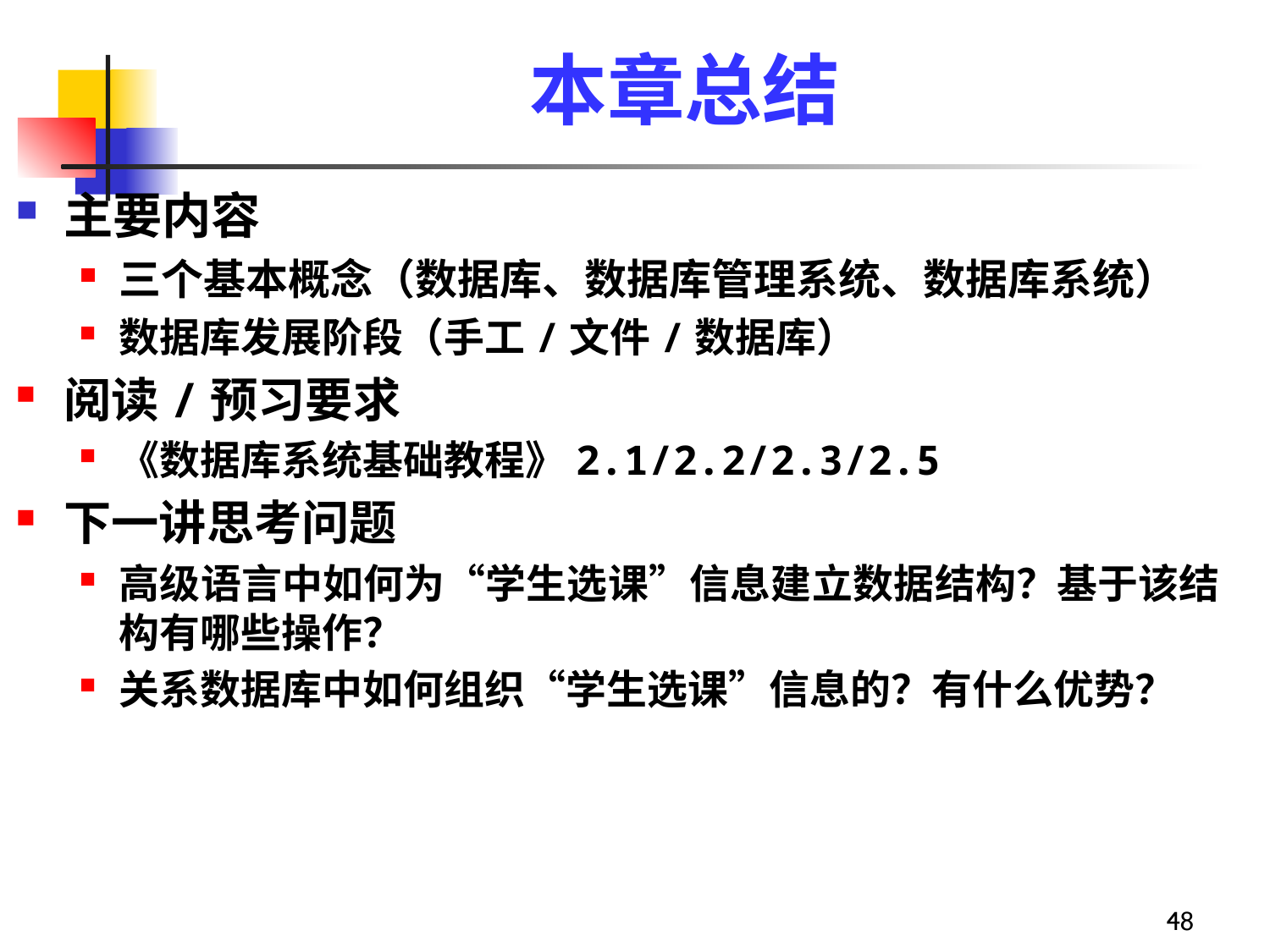

本章总结
主要内容
三个基本概念（数据库、数据库管理系统、数据库系统）
数据库发展阶段（手工/文件/数据库）
阅读/预习要求
《数据库系统基础教程》2.1/2.2/2.3/2.5
下一讲思考问题
高级语言中如何为“学生选课”信息建立数据结构？基于该结构有哪些操作？
关系数据库中如何组织“学生选课”信息的？有什么优势？

48